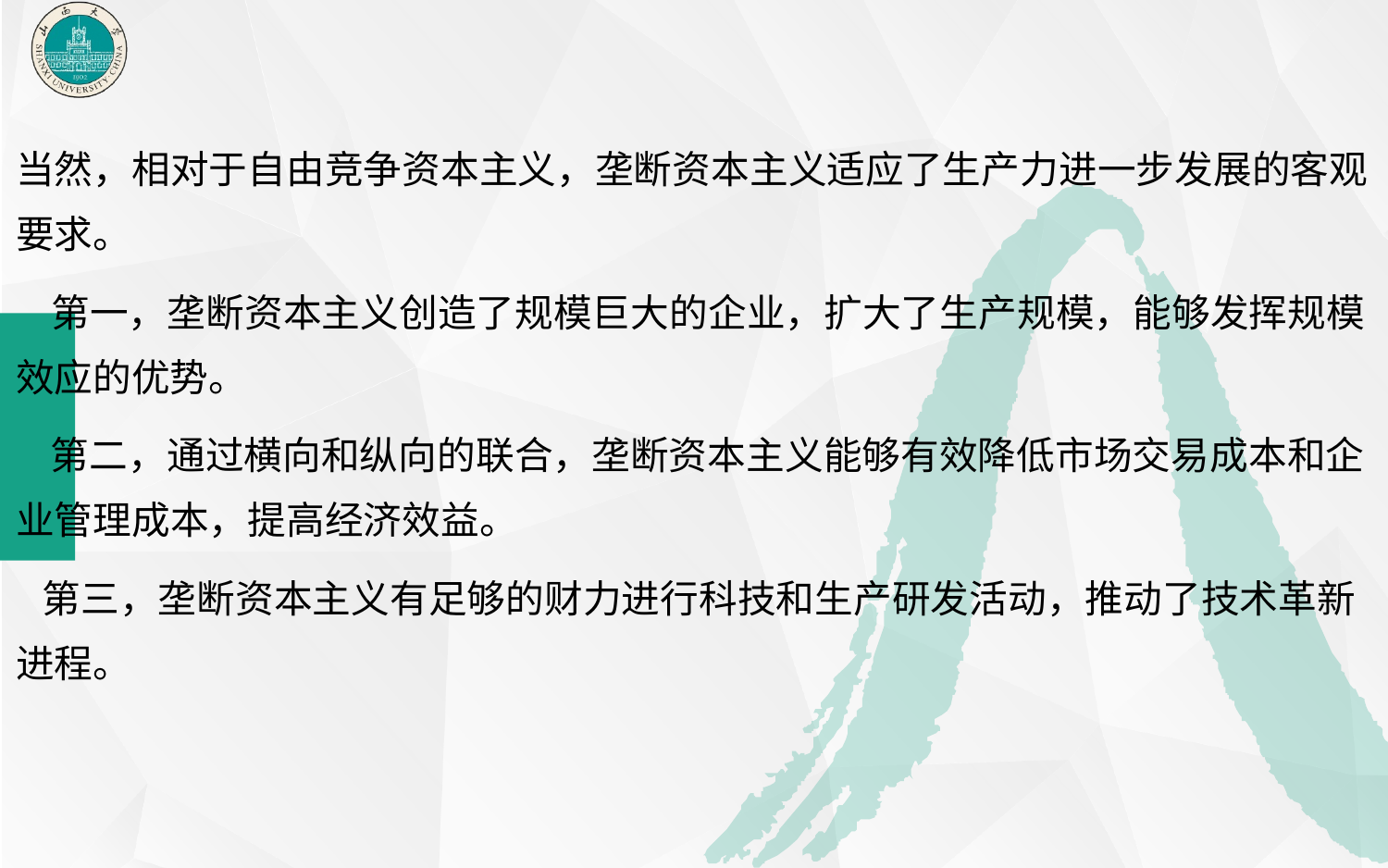

当然，相对于自由竞争资本主义，垄断资本主义适应了生产力进一步发展的客观要求。
   第一，垄断资本主义创造了规模巨大的企业，扩大了生产规模，能够发挥规模效应的优势。
   第二，通过横向和纵向的联合，垄断资本主义能够有效降低市场交易成本和企业管理成本，提高经济效益。
  第三，垄断资本主义有足够的财力进行科技和生产研发活动，推动了技术革新进程。